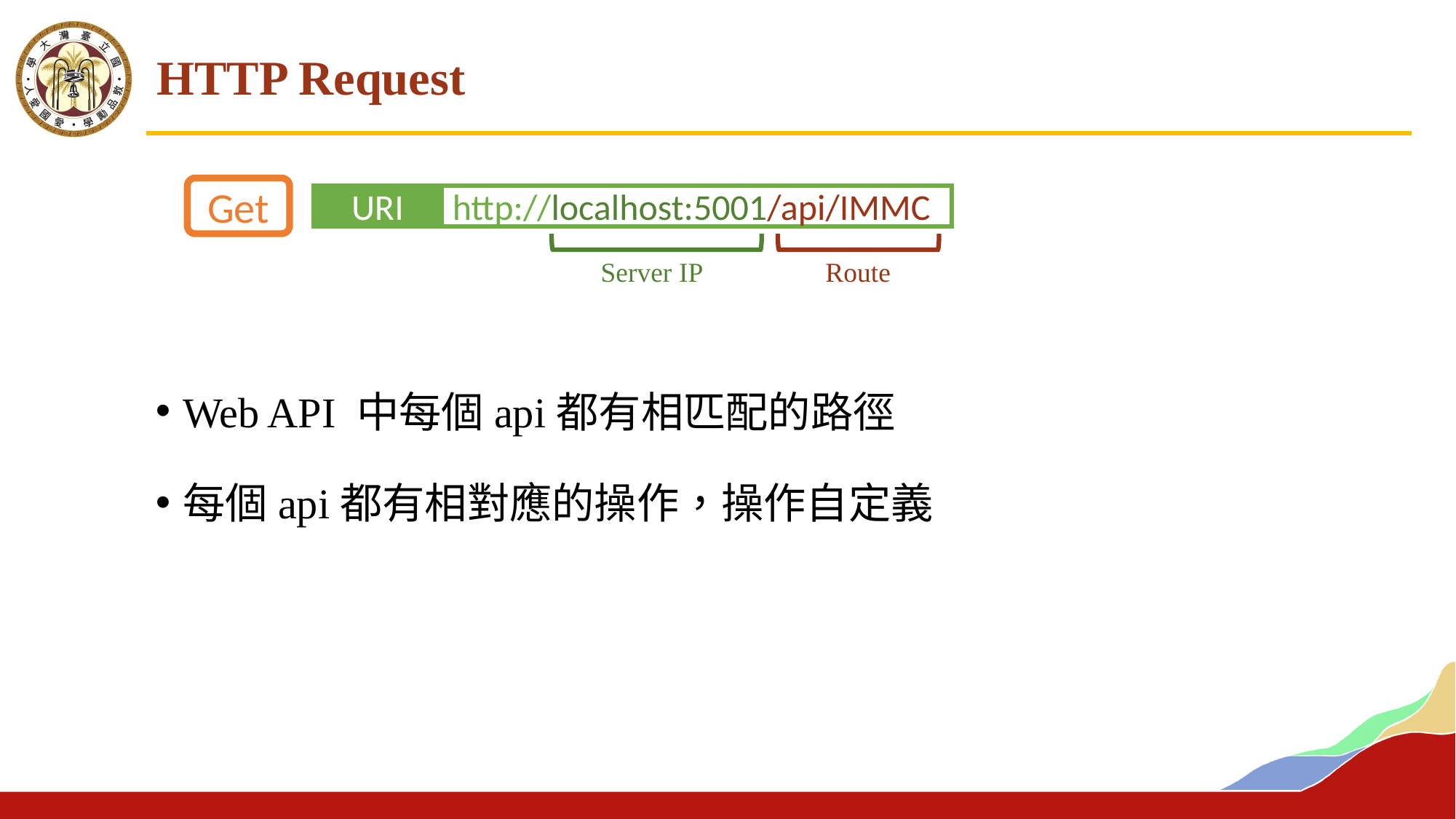

# HTTP Request

Web API 中每個api都有相匹配的路徑
每個api都有相對應的操作，操作自定義

Get
URI
http://localhost:5001/api/IMMC
Server IP
Route